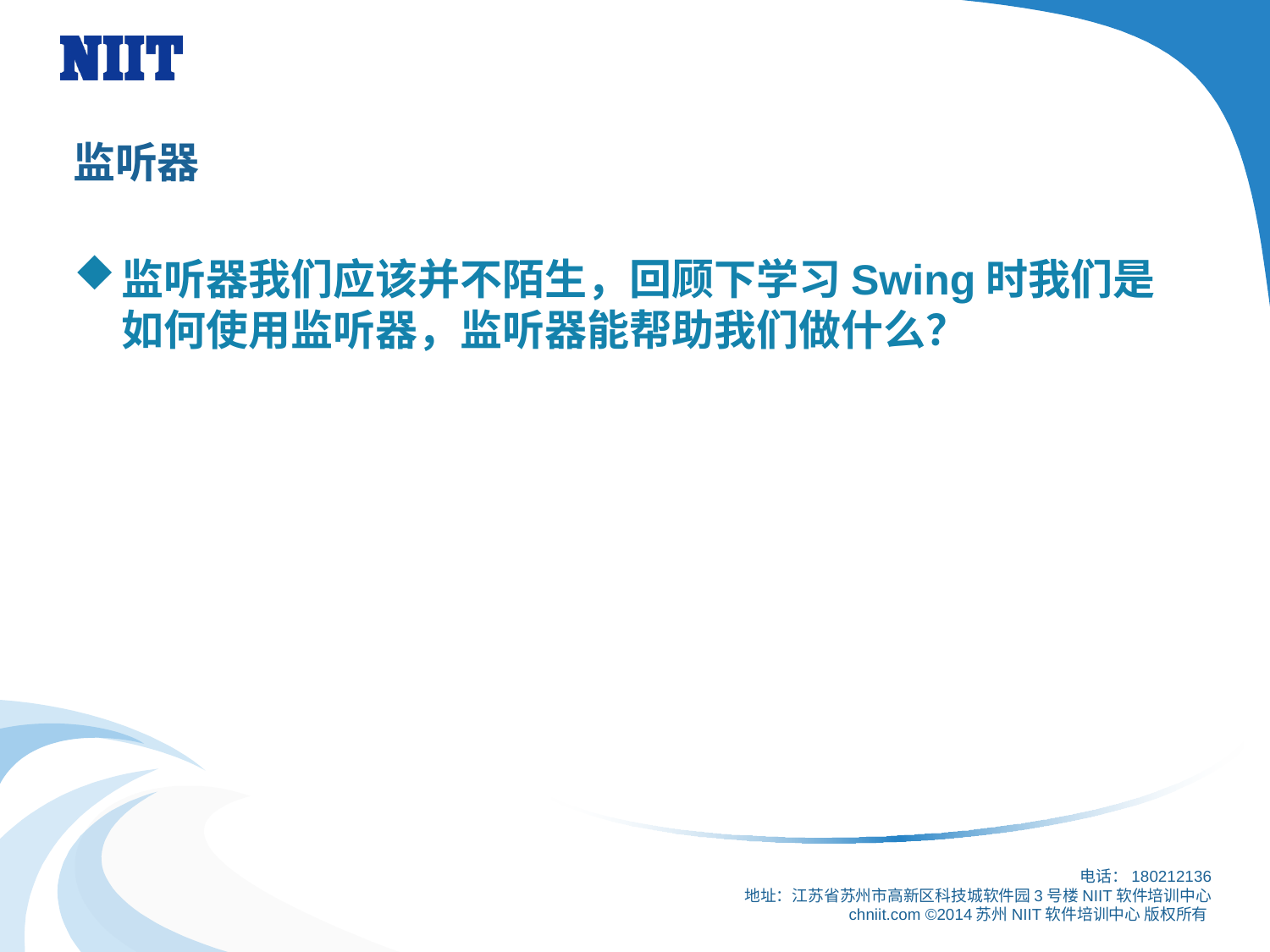

# 监听器
监听器我们应该并不陌生，回顾下学习Swing时我们是如何使用监听器，监听器能帮助我们做什么？